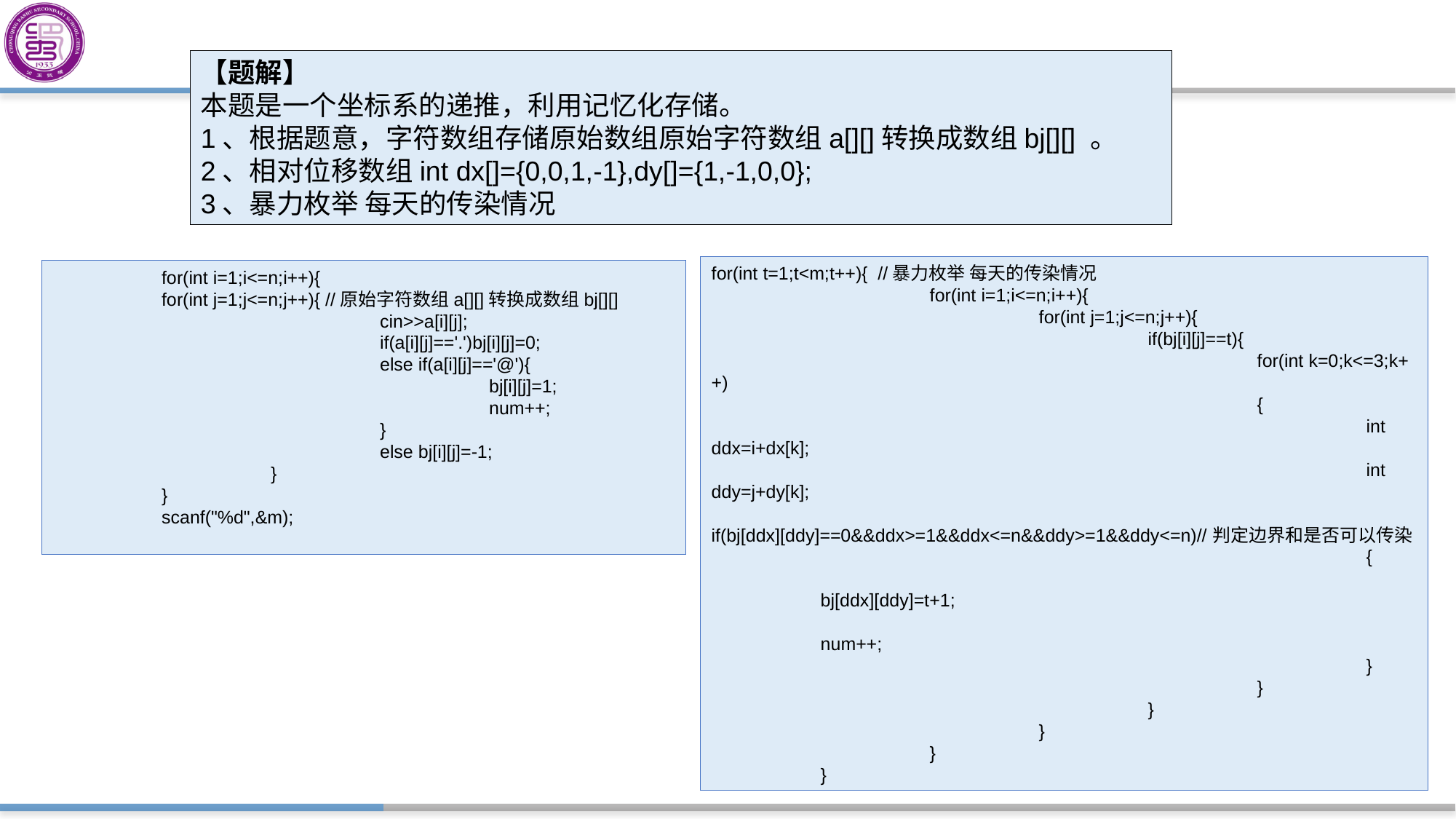

【题解】
本题是一个坐标系的递推，利用记忆化存储。
1、根据题意，字符数组存储原始数组原始字符数组a[][]转换成数组bj[][] 。
2、相对位移数组int dx[]={0,0,1,-1},dy[]={1,-1,0,0};
3、暴力枚举 每天的传染情况
for(int t=1;t<m;t++){  //暴力枚举 每天的传染情况
		for(int i=1;i<=n;i++){
			for(int j=1;j<=n;j++){
				if(bj[i][j]==t){
					for(int k=0;k<=3;k++)
					{
						int ddx=i+dx[k];
						int ddy=j+dy[k];
						if(bj[ddx][ddy]==0&&ddx>=1&&ddx<=n&&ddy>=1&&ddy<=n)//判定边界和是否可以传染
						{
							bj[ddx][ddy]=t+1;
							num++;
						}
					}
				}
			}
		}
	}
	for(int i=1;i<=n;i++){
	for(int j=1;j<=n;j++){ //原始字符数组a[][]转换成数组bj[][]
			cin>>a[i][j];
			if(a[i][j]=='.')bj[i][j]=0;
			else if(a[i][j]=='@'){
				bj[i][j]=1;
				num++;
			}
			else bj[i][j]=-1;
		}
	}
	scanf("%d",&m);